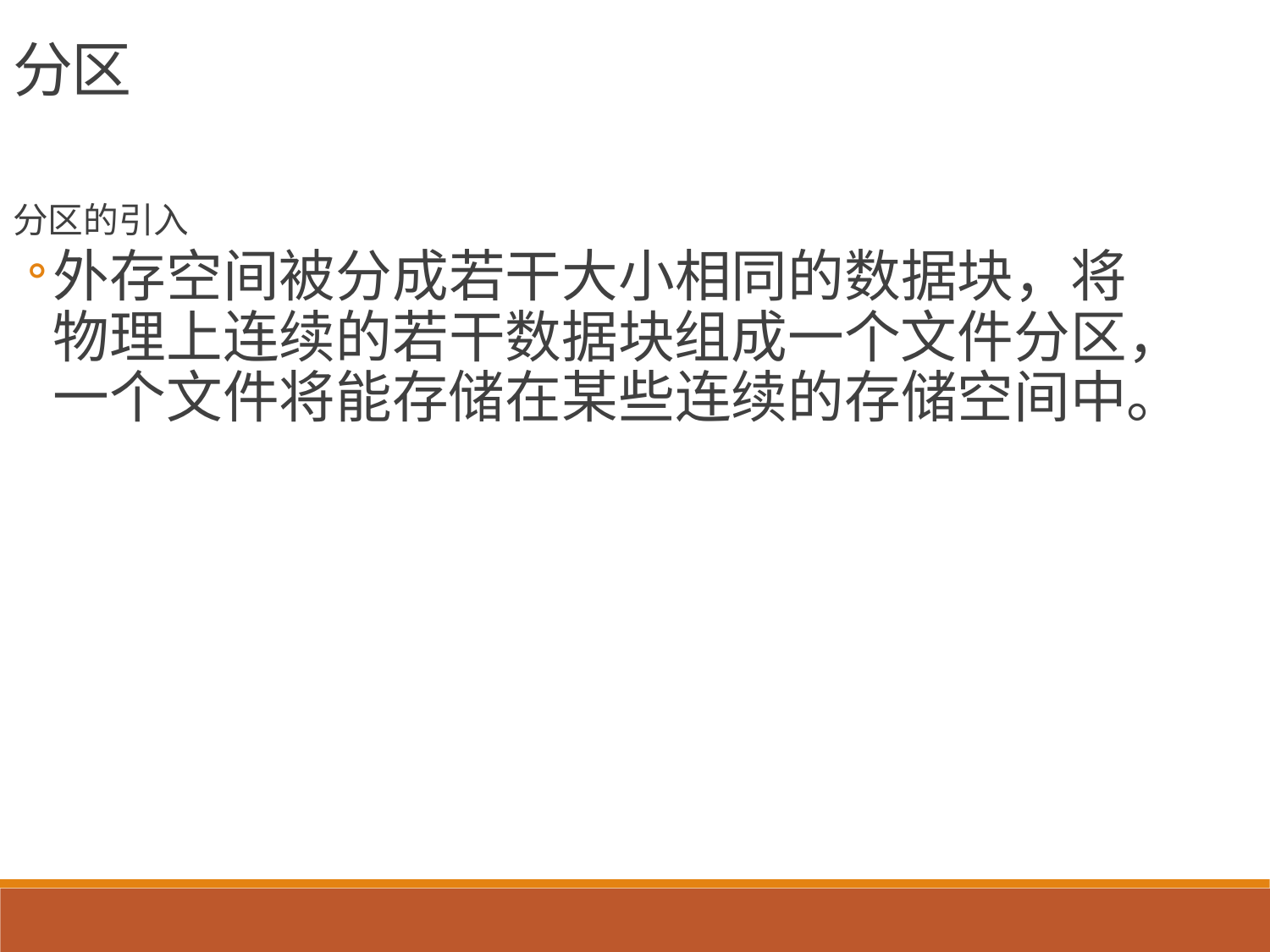

分区
分区的引入
外存空间被分成若干大小相同的数据块，将物理上连续的若干数据块组成一个文件分区，一个文件将能存储在某些连续的存储空间中。